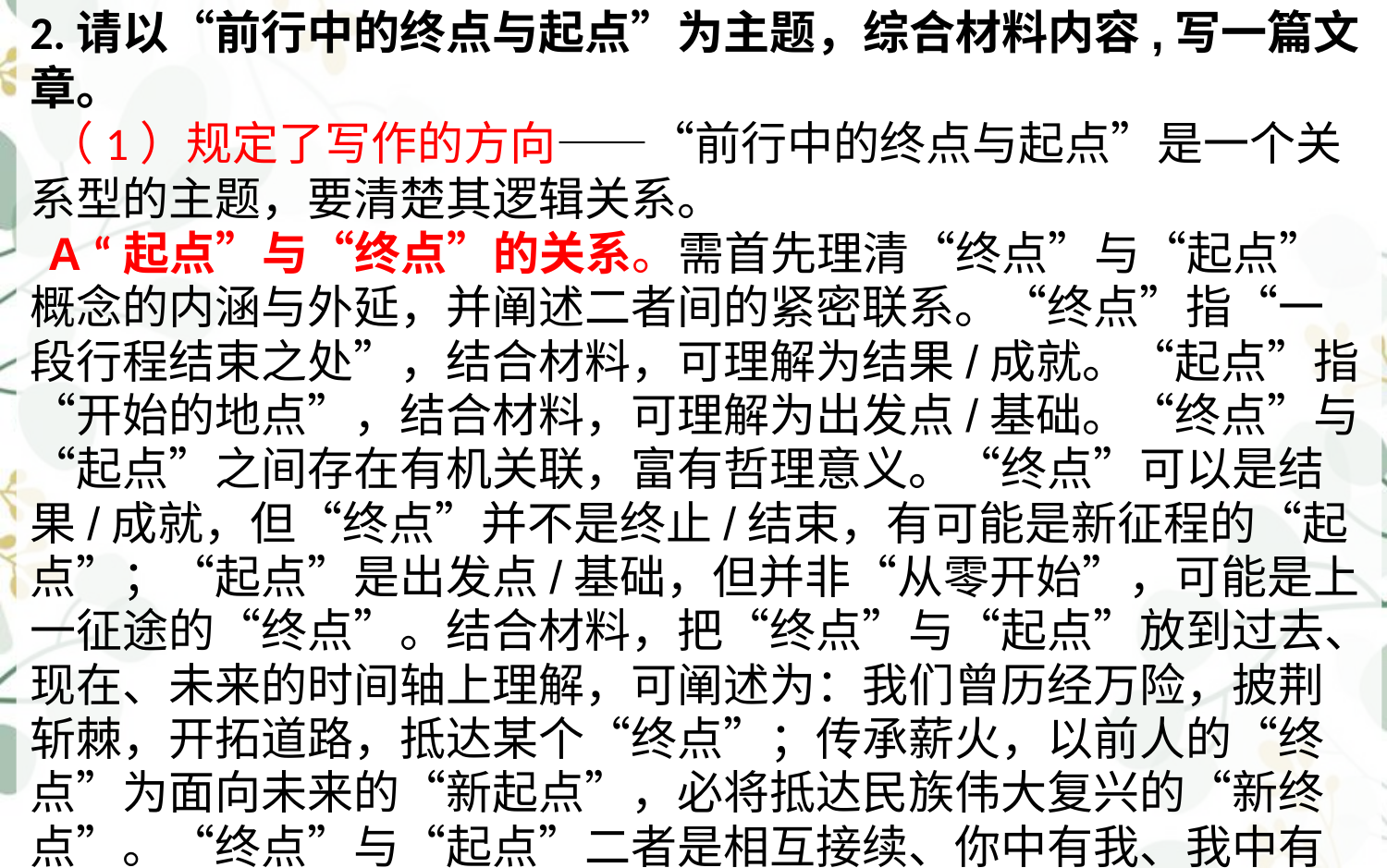

2.请以“前行中的终点与起点”为主题，综合材料内容,写一篇文章。（1）规定了写作的方向——“前行中的终点与起点”是一个关系型的主题，要清楚其逻辑关系。
A “起点”与“终点”的关系。需首先理清“终点”与“起点”概念的内涵与外延，并阐述二者间的紧密联系。“终点”指“一段行程结束之处”，结合材料，可理解为结果/成就。“起点”指“开始的地点”，结合材料，可理解为出发点/基础。“终点”与“起点”之间存在有机关联，富有哲理意义。“终点”可以是结果/成就，但“终点”并不是终止/结束，有可能是新征程的“起点”；“起点”是出发点/基础，但并非“从零开始”，可能是上一征途的“终点”。结合材料，把“终点”与“起点”放到过去、现在、未来的时间轴上理解，可阐述为：我们曾历经万险，披荆斩棘，开拓道路，抵达某个“终点”；传承薪火，以前人的“终点”为面向未来的“新起点”，必将抵达民族伟大复兴的“新终点”。“终点”与“起点”二者是相互接续、你中有我、我中有你的关系。当然，有机关联还包含统合、因果、条件、并列等形式的关系，考生若能从其它方面理解，也是可以的。